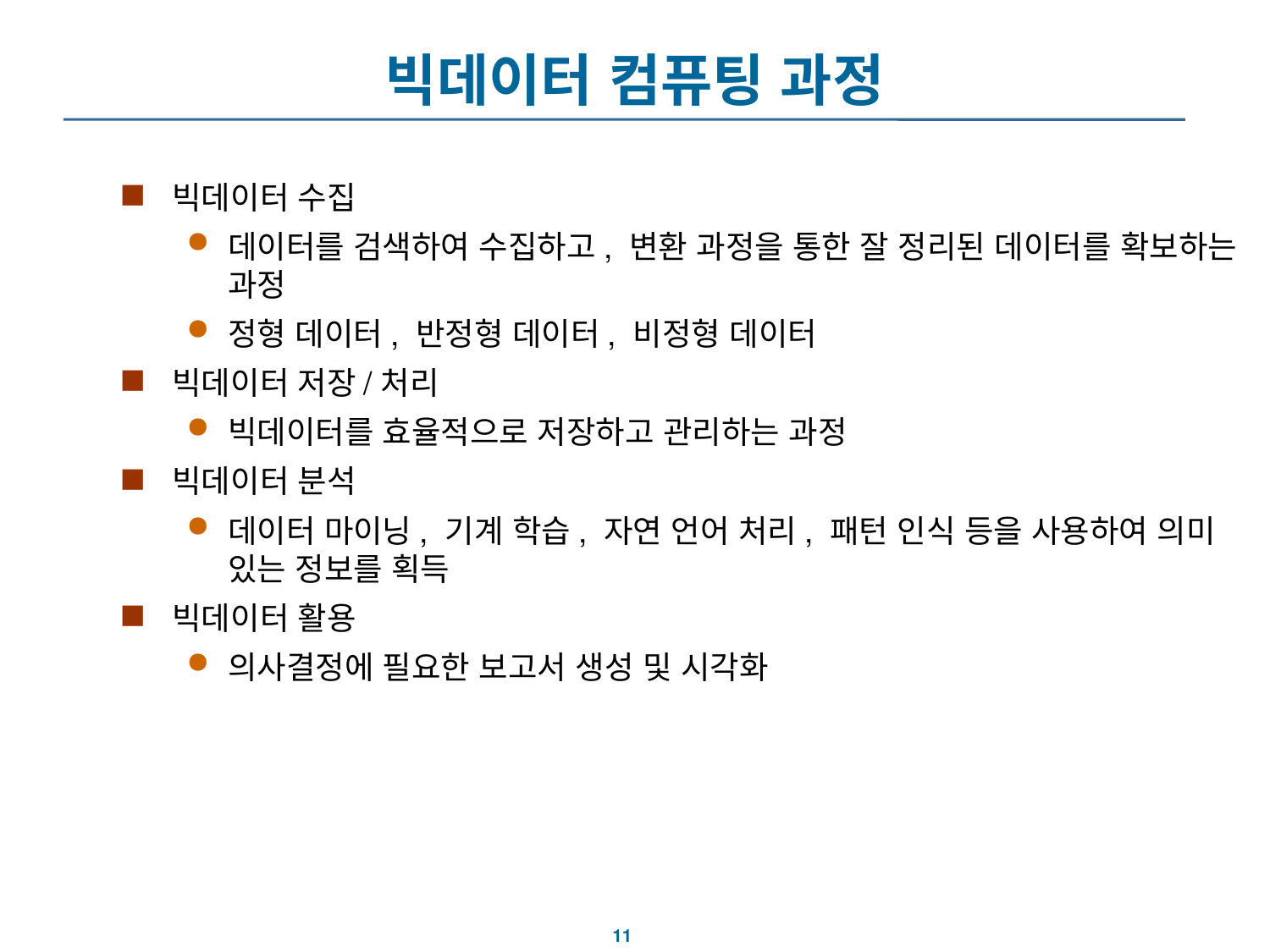

# 빅데이터 컴퓨팅 과정
빅데이터 수집
데이터를 검색하여 수집하고, 변환 과정을 통한 잘 정리된 데이터를 확보하는 과정
정형 데이터, 반정형 데이터, 비정형 데이터
빅데이터 저장/처리
빅데이터를 효율적으로 저장하고 관리하는 과정
빅데이터 분석
데이터 마이닝, 기계 학습, 자연 언어 처리, 패턴 인식 등을 사용하여 의미 있는 정보를 획득
빅데이터 활용
의사결정에 필요한 보고서 생성 및 시각화